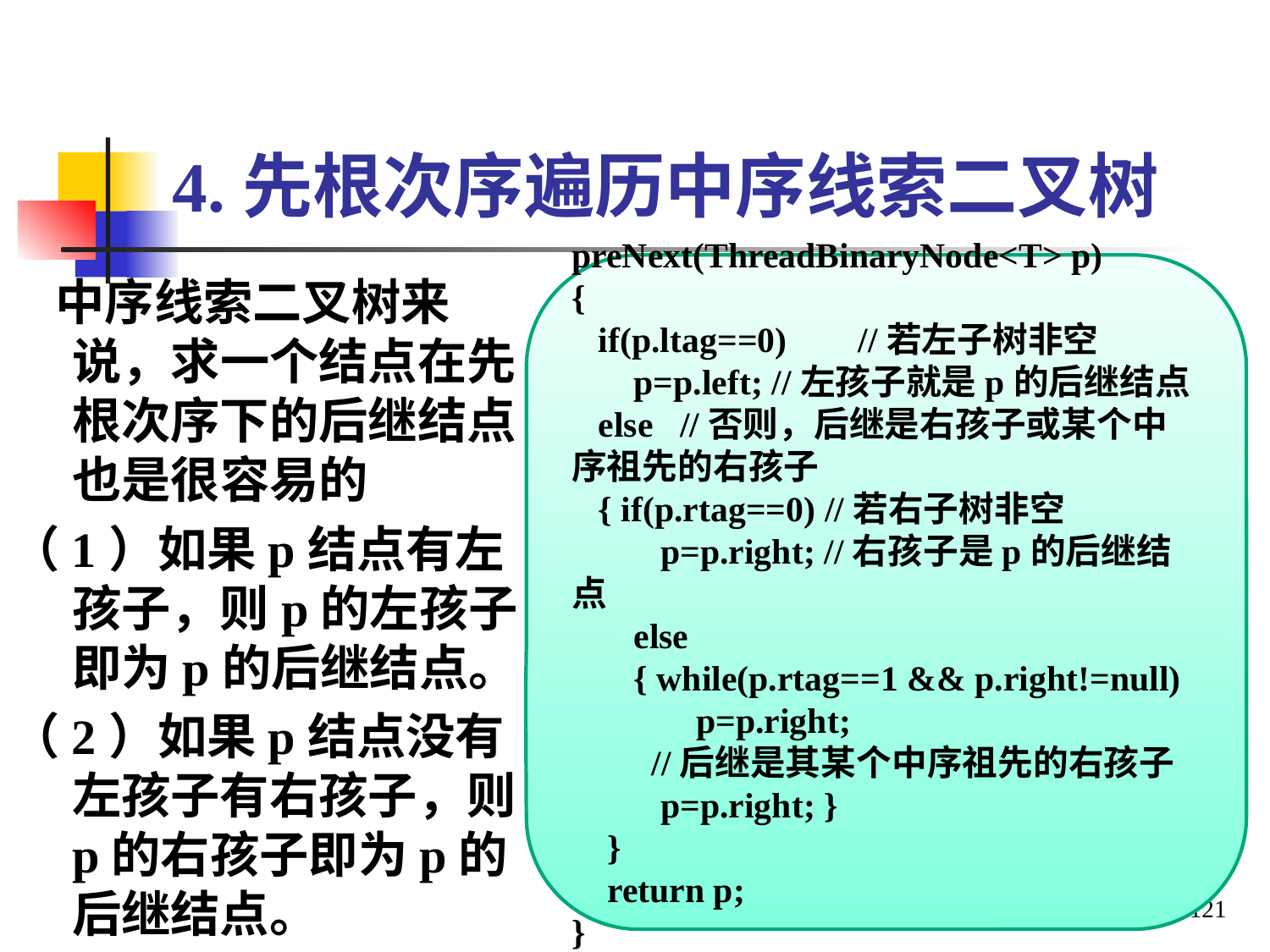

# 4.先根次序遍历中序线索二叉树
preNext(ThreadBinaryNode<T> p)
{
   if(p.ltag==0)        //若左子树非空
       p=p.left; //左孩子就是p的后继结点
   else   //否则，后继是右孩子或某个中序祖先的右孩子
   { if(p.rtag==0) //若右子树非空
          p=p.right; //右孩子是p的后继结点
       else
       { while(p.rtag==1 && p.right!=null)
              p=p.right;
         //后继是其某个中序祖先的右孩子
          p=p.right; }
    }
    return p;
}
     中序线索二叉树来说，求一个结点在先根次序下的后继结点也是很容易的
 （1）如果p结点有左孩子，则p的左孩子即为p的后继结点。
 （2）如果p结点没有左孩子有右孩子，则p的右孩子即为p的后继结点。

121